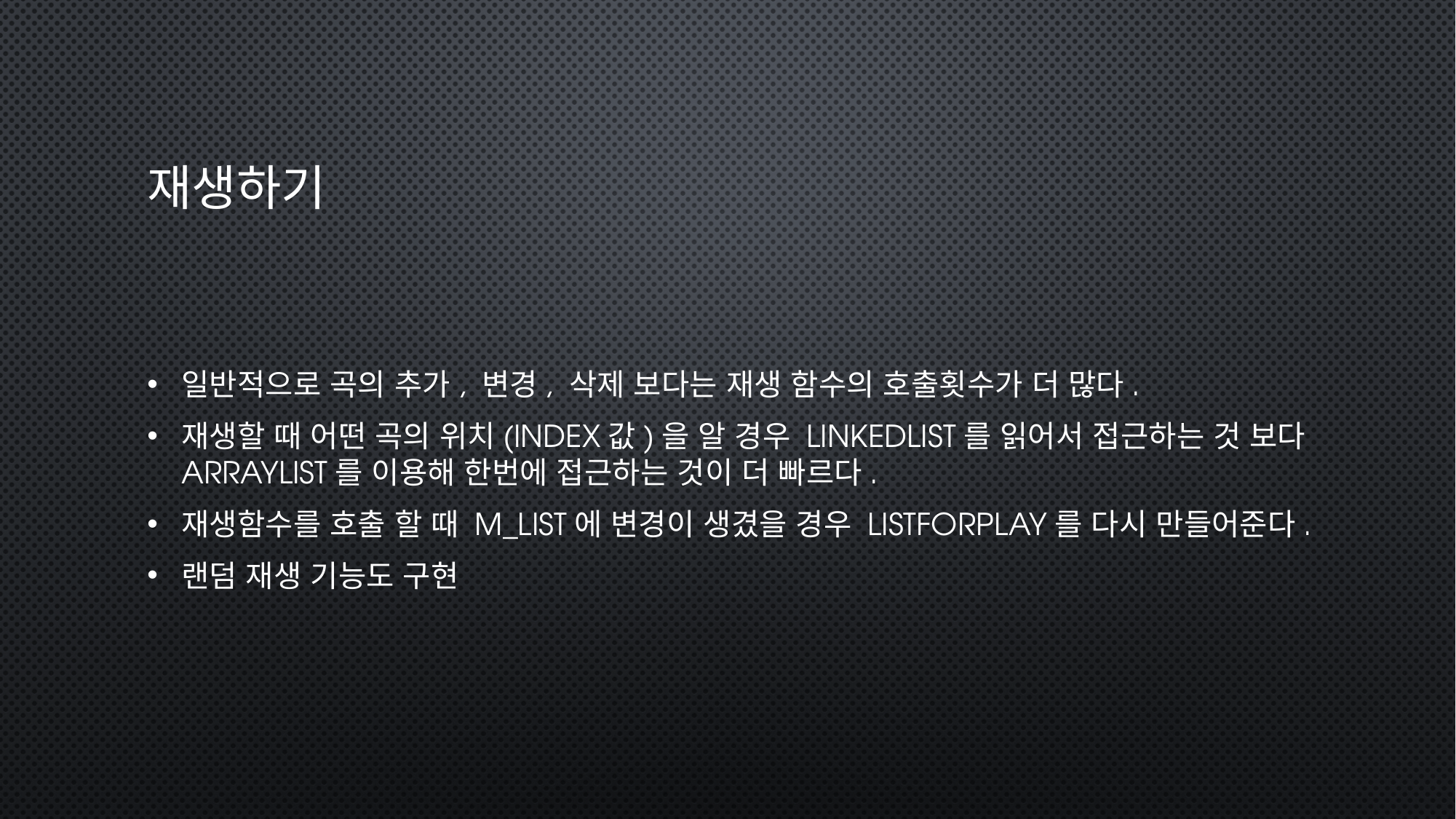

# 재생하기
일반적으로 곡의 추가, 변경, 삭제 보다는 재생 함수의 호출횟수가 더 많다.
재생할 때 어떤 곡의 위치(Index값)을 알 경우 LinkedList를 읽어서 접근하는 것 보다 ArrayList를 이용해 한번에 접근하는 것이 더 빠르다.
재생함수를 호출 할 때 m_List에 변경이 생겼을 경우 ListForPlay를 다시 만들어준다.
랜덤 재생 기능도 구현